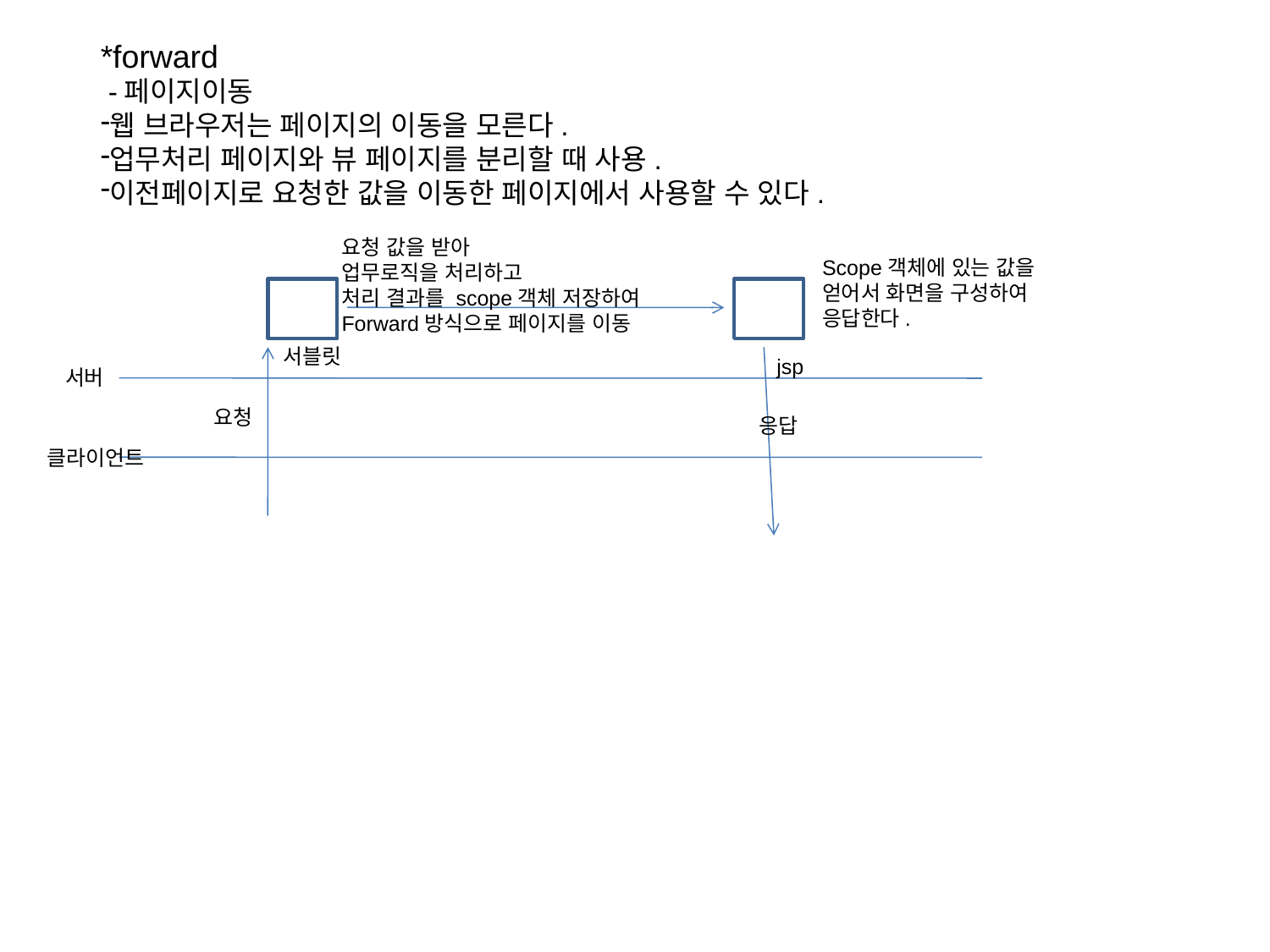

*forward
 -페이지이동
웹 브라우저는 페이지의 이동을 모른다.
업무처리 페이지와 뷰 페이지를 분리할 때 사용.
이전페이지로 요청한 값을 이동한 페이지에서 사용할 수 있다.
요청 값을 받아
업무로직을 처리하고
처리 결과를 scope객체 저장하여
Forward방식으로 페이지를 이동
Scope객체에 있는 값을
얻어서 화면을 구성하여
응답한다.

서블릿
jsp
서버
요청
응답
클라이언트